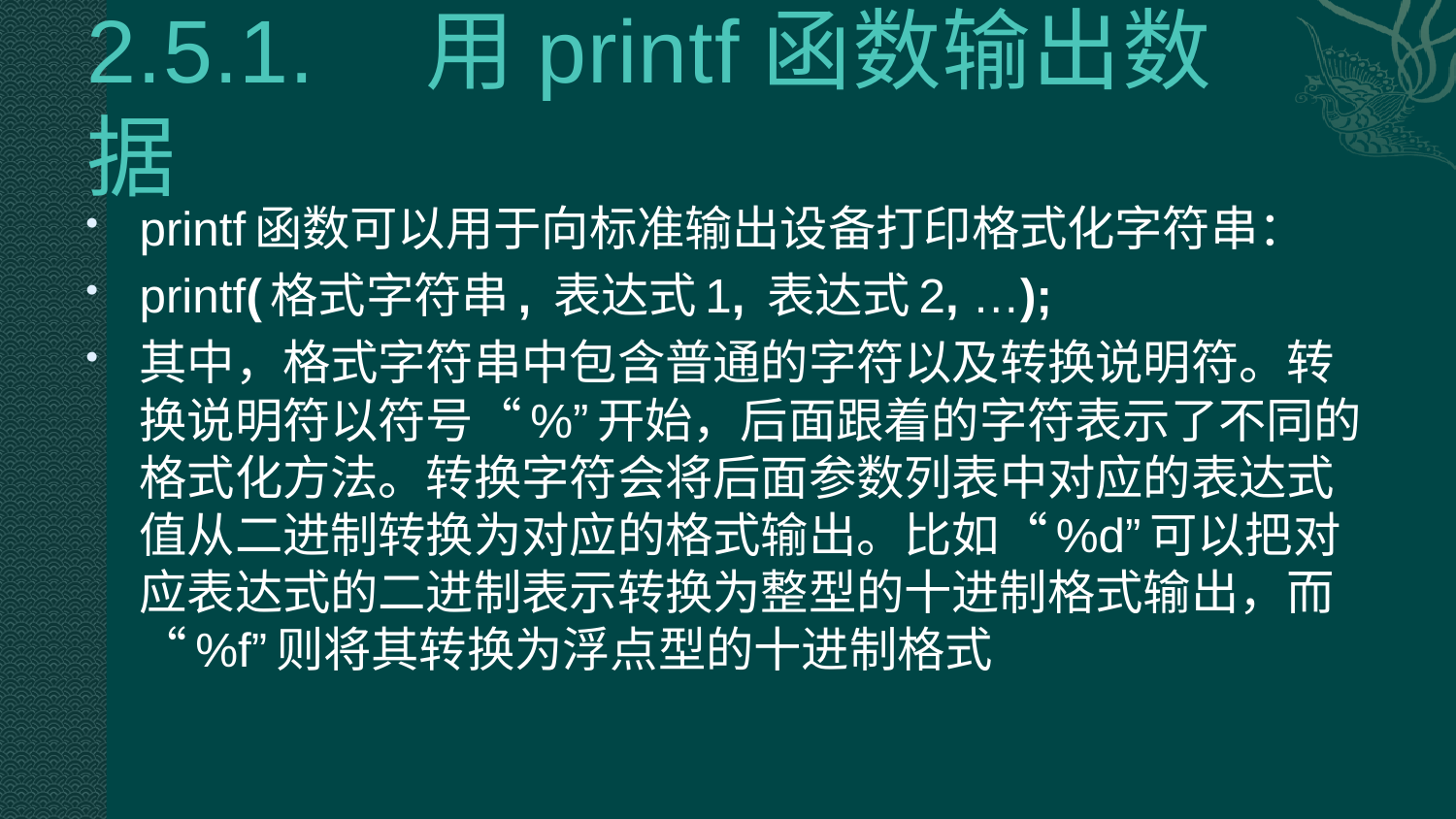

# 2.5.1.	 用printf函数输出数据
printf函数可以用于向标准输出设备打印格式化字符串：
printf(格式字符串, 表达式1, 表达式2, …);
其中，格式字符串中包含普通的字符以及转换说明符。转换说明符以符号“%”开始，后面跟着的字符表示了不同的格式化方法。转换字符会将后面参数列表中对应的表达式值从二进制转换为对应的格式输出。比如“%d”可以把对应表达式的二进制表示转换为整型的十进制格式输出，而“%f”则将其转换为浮点型的十进制格式